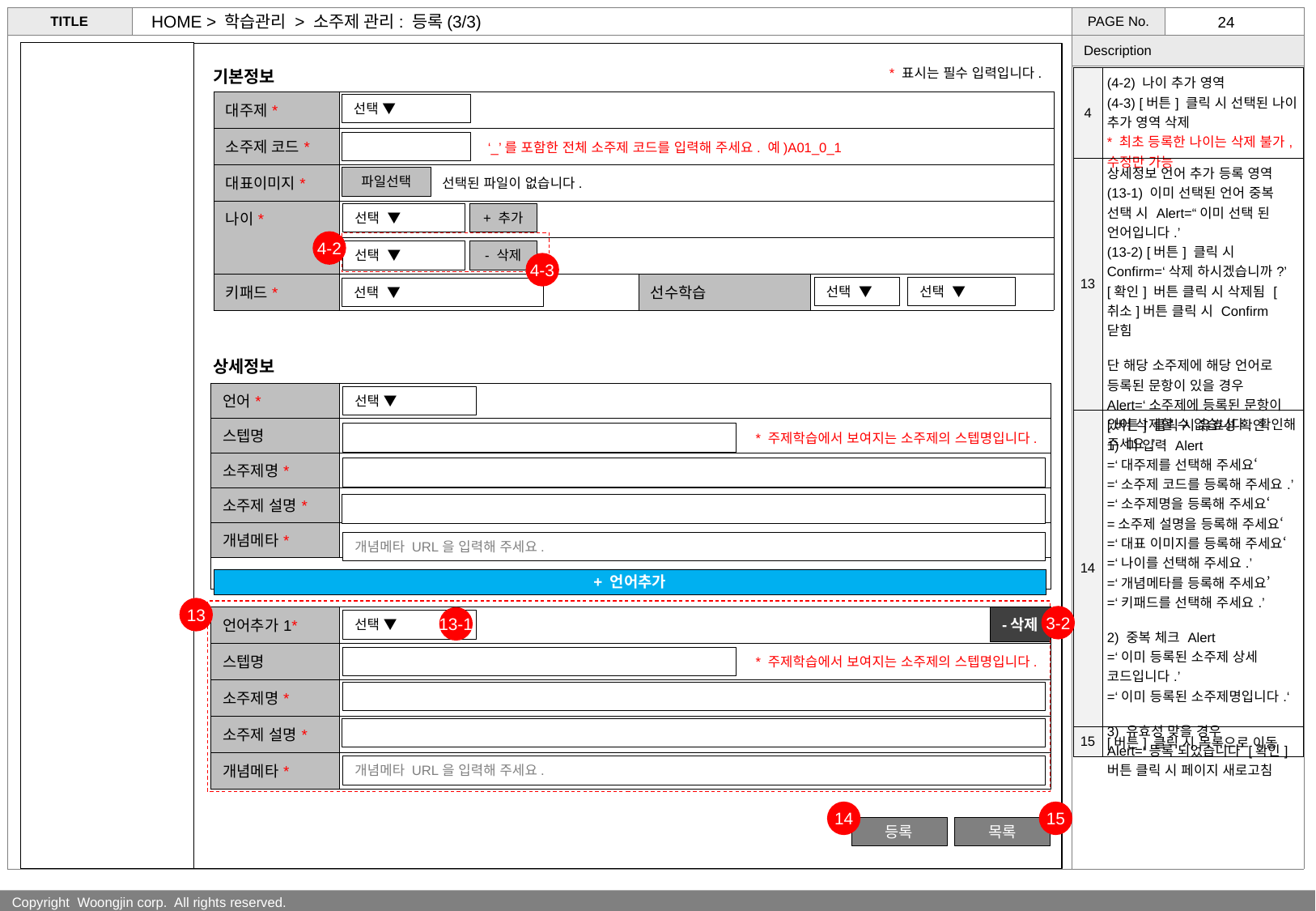

HOME > 학습관리 > 소주제 관리: 등록(3/3)

* 표시는 필수 입력입니다.
기본정보
| 4 | (4-2) 나이 추가 영역 (4-3) [버튼] 클릭 시 선택된 나이 추가 영역 삭제 \* 최초 등록한 나이는 삭제 불가, 수정만 가능 |
| --- | --- |
| 13 | 상세정보 언어 추가 등록 영역 (13-1) 이미 선택된 언어 중복 선택 시 Alert=“이미 선택 된 언어입니다.’ (13-2) [버튼] 클릭 시 Confirm=‘삭제 하시겠습니까?’ [확인] 버튼 클릭 시 삭제됨 [취소]버튼 클릭 시 Confirm 닫힘 단 해당 소주제에 해당 언어로 등록된 문항이 있을 경우Alert=‘소주제에 등록된 문항이 있어 삭제할 수 없습니다. 확인해 주세요.’ |
| 14 | [버튼] 클릭 시 유효성 확인 1) 미 입력 Alert =‘대주제를 선택해 주세요‘ =‘소주제 코드를 등록해 주세요.’ =‘소주제명을 등록해 주세요‘ =소주제 설명을 등록해 주세요‘ =‘대표 이미지를 등록해 주세요‘ =‘나이를 선택해 주세요.’ =‘개념메타를 등록해 주세요’ =‘키패드를 선택해 주세요.’ 2) 중복 체크 Alert =‘이미 등록된 소주제 상세 코드입니다.’ =‘이미 등록된 소주제명입니다.‘ 3) 유효성 맞을 경우 Alert=‘등록 되었습니다’[확인] 버튼 클릭 시 페이지 새로고침 |
| 15 | [버튼] 클릭 시 목록으로 이동 |
| 대주제\* |  |  |  |
| --- | --- | --- | --- |
| 소주제 코드\* |  |  |  |
| 대표이미지\* |  |  |  |
| 나이\* |  |  |  |
|  |  |  |  |
| 키패드\* |  | 선수학습 |  |
선택 ▼

‘_’를 포함한 전체 소주제 코드를 입력해 주세요. 예)A01_0_1
파일선택
선택된 파일이 없습니다.
선택  ▼
+ 추가
4-2

선택  ▼
- 삭제
4-3
선택  ▼
선택  ▼
선택  ▼
상세정보
| 언어\* |  |
| --- | --- |
| 스텝명 |  |
| 소주제명\* |  |
| 소주제 설명\* |  |
| 개념메타\* |  |
|  |  |
선택 ▼

* 주제학습에서 보여지는 소주제의 스텝명입니다.

개념메타 URL을 입력해 주세요.
+ 언어추가
13

3-2
-삭제
| 언어추가1\* |  |
| --- | --- |
| 스텝명 |  |
| 소주제명\* |  |
| 소주제 설명\* |  |
| 개념메타\* |  |
13-1
선택 ▼

* 주제학습에서 보여지는 소주제의 스텝명입니다.

개념메타 URL을 입력해 주세요.
14
15
등록
목록